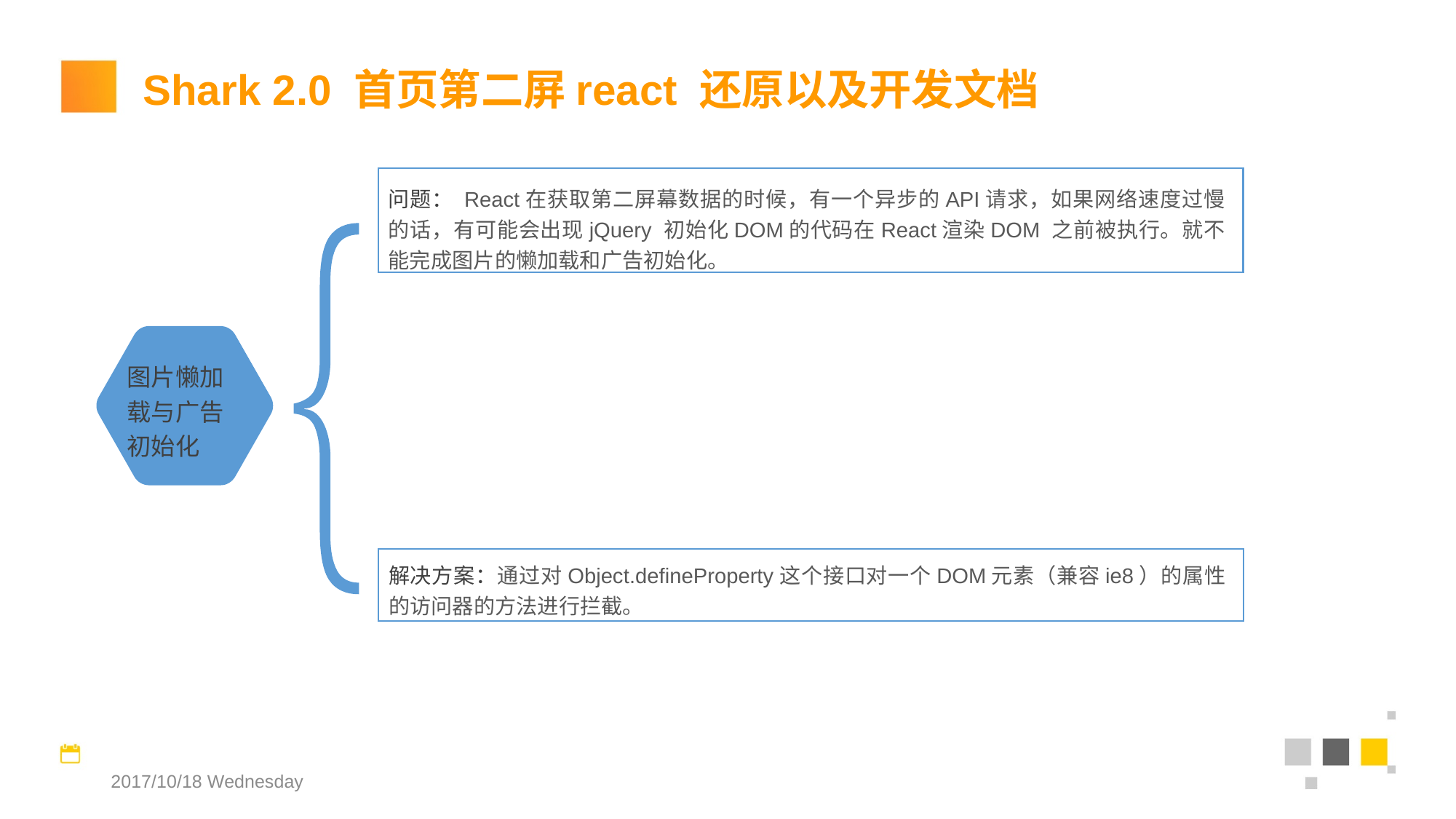

Shark 2.0 首页第二屏react 还原以及开发文档

问题： React在获取第二屏幕数据的时候，有一个异步的API请求，如果网络速度过慢的话，有可能会出现jQuery 初始化DOM的代码在React渲染DOM 之前被执行。就不能完成图片的懒加载和广告初始化。

图片懒加载与广告初始化

解决方案：通过对Object.defineProperty这个接口对一个DOM元素（兼容ie8）的属性的访问器的方法进行拦截。
2017/10/18 Wednesday
20